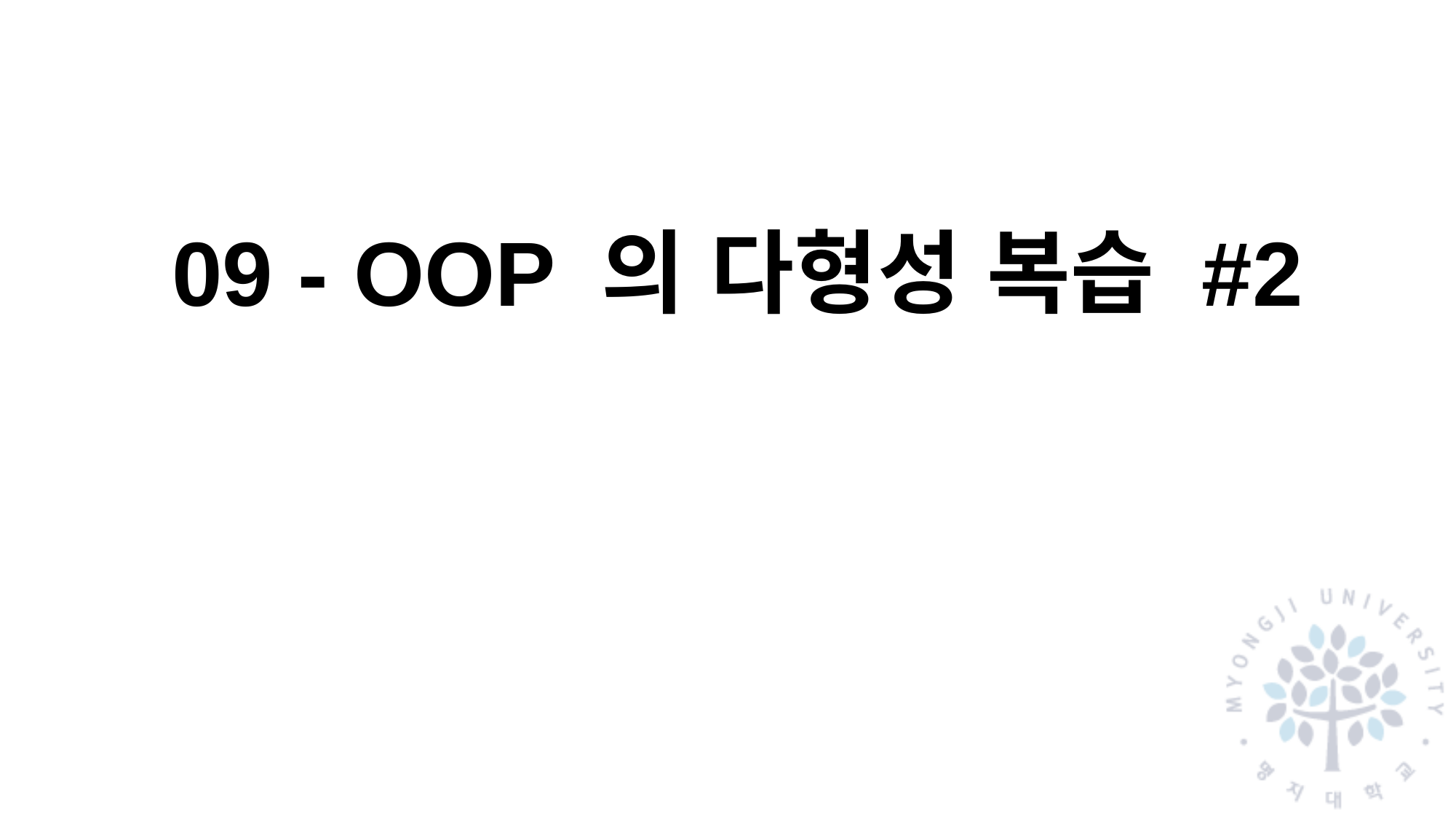

# 09 - OOP 의 다형성 복습 #2